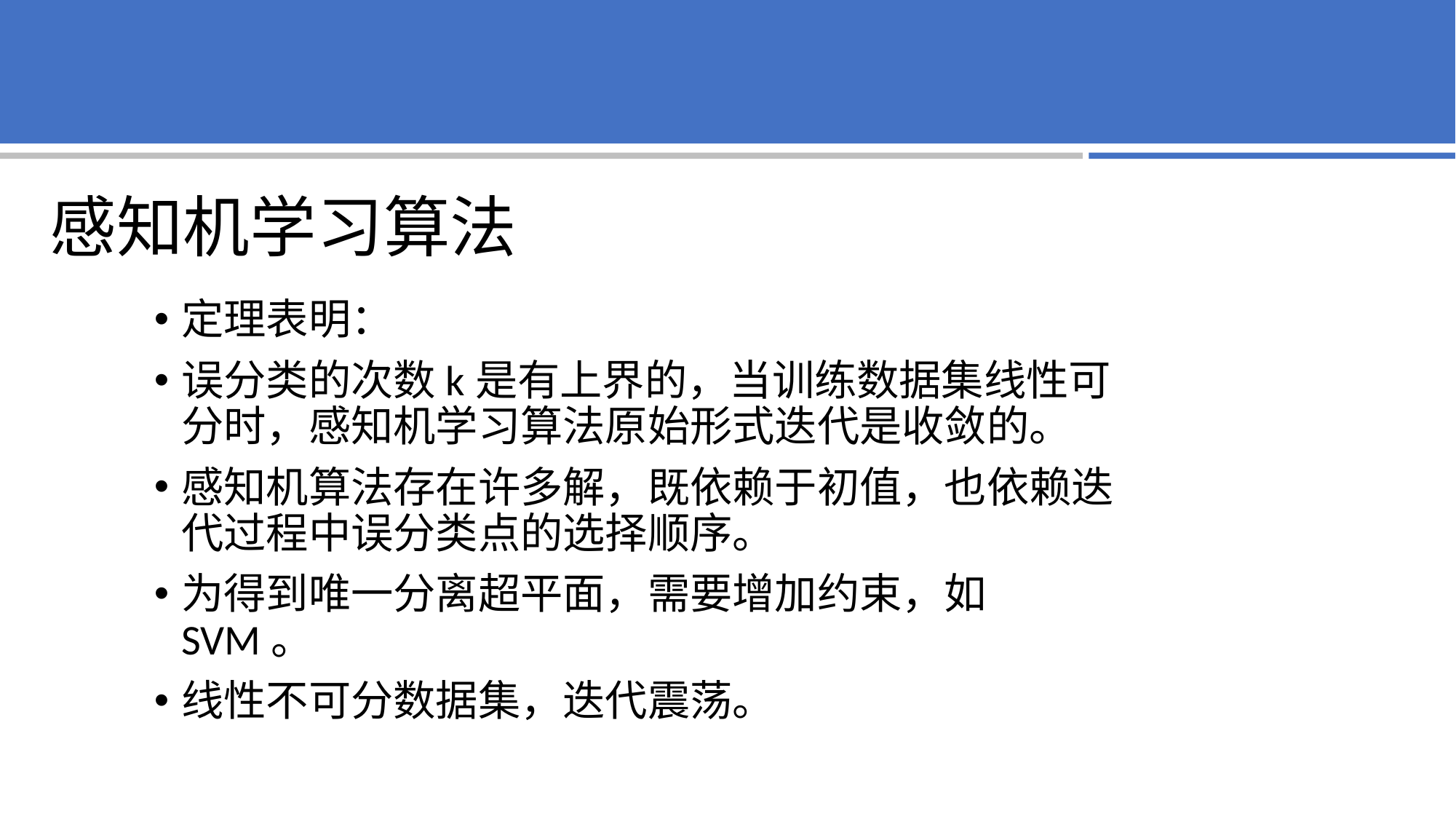

# 感知机学习算法
定理表明：
误分类的次数k是有上界的，当训练数据集线性可分时，感知机学习算法原始形式迭代是收敛的。
感知机算法存在许多解，既依赖于初值，也依赖迭代过程中误分类点的选择顺序。
为得到唯一分离超平面，需要增加约束，如SVM。
线性不可分数据集，迭代震荡。